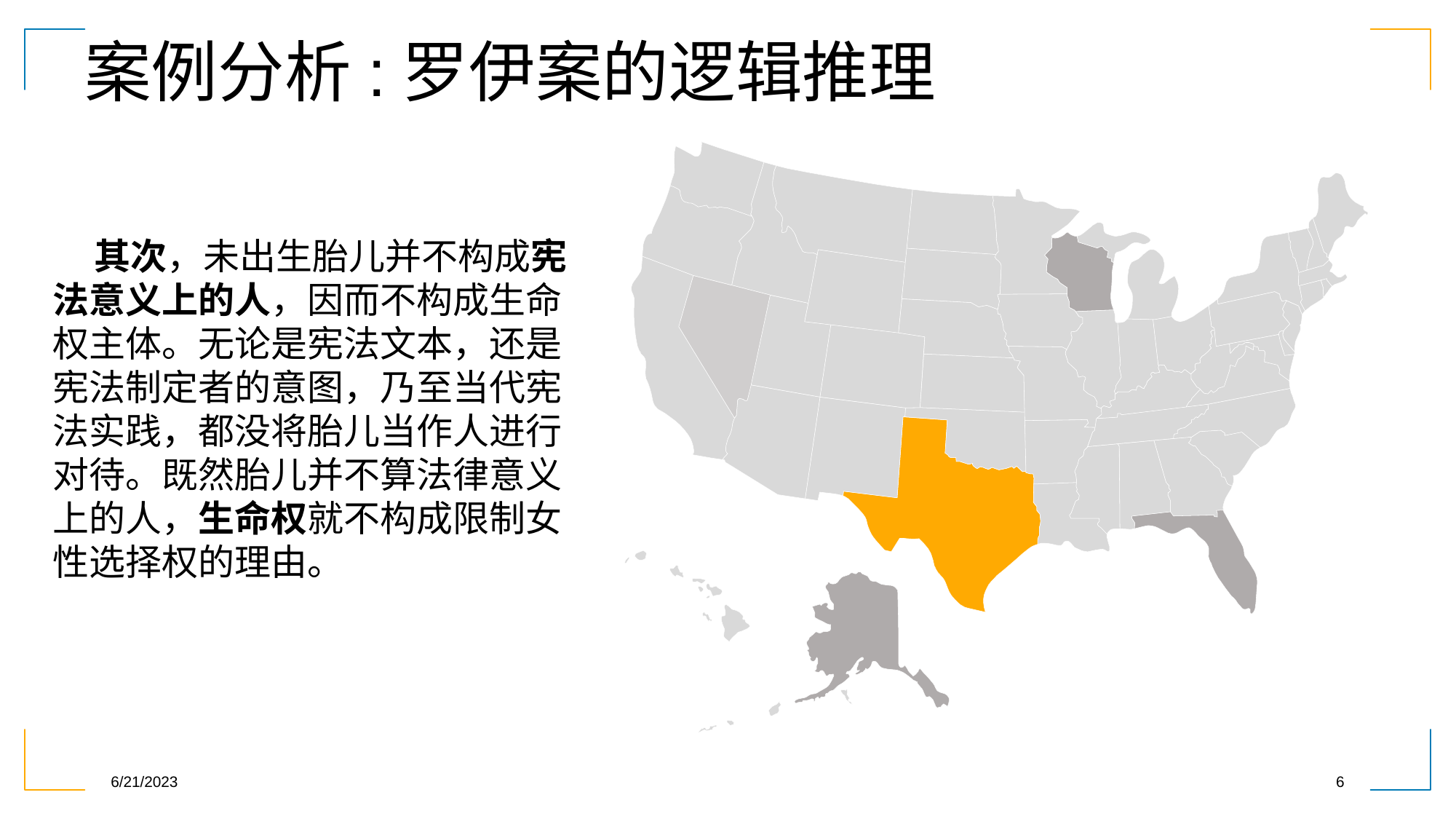

案例分析:罗伊案的逻辑推理

    其次，未出生胎儿并不构成宪法意义上的人，因而不构成生命权主体。无论是宪法文本，还是宪法制定者的意图，乃至当代宪法实践，都没将胎儿当作人进行对待。既然胎儿并不算法律意义上的人，生命权就不构成限制女性选择权的理由。

6/21/2023
6